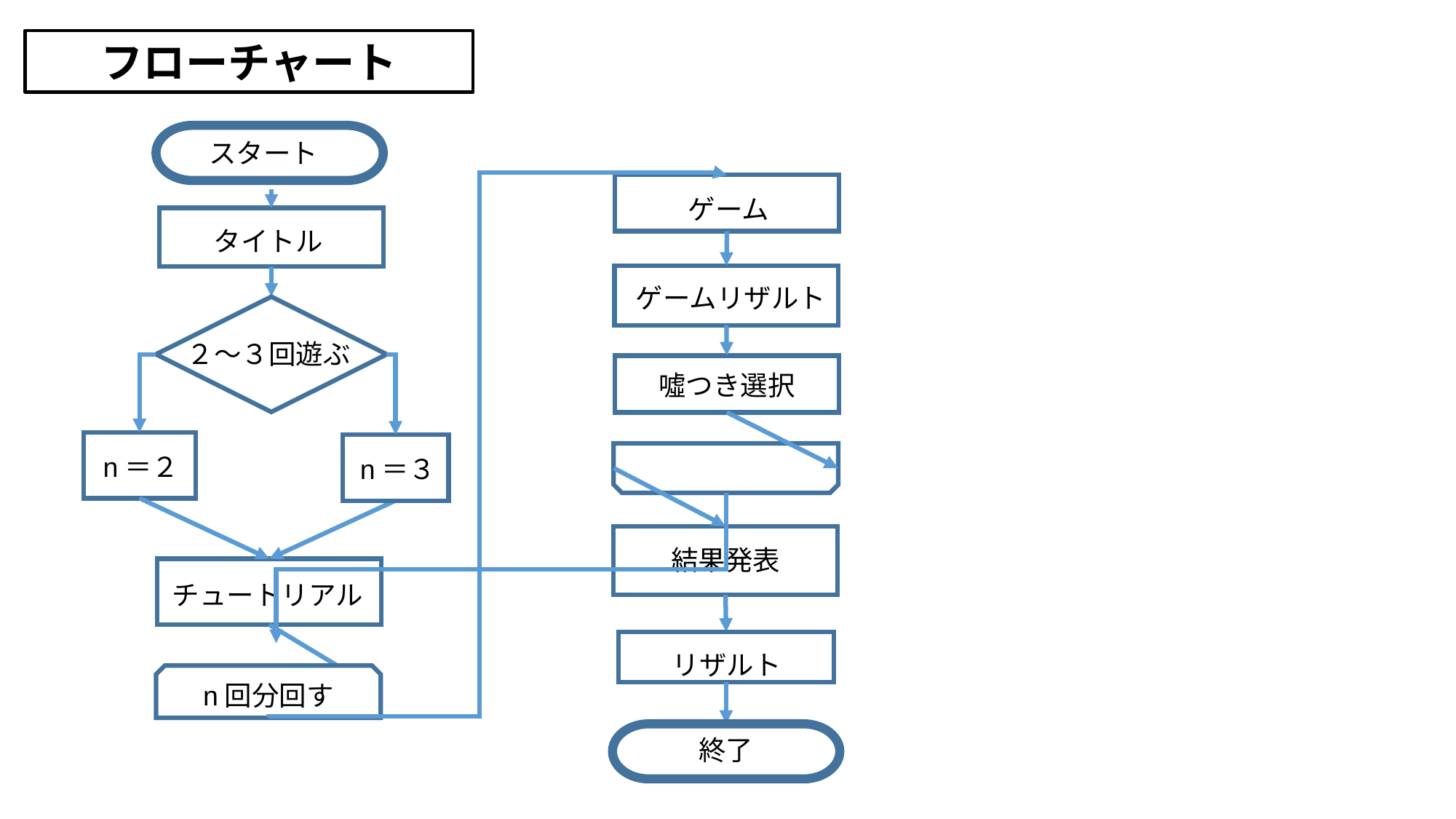

フローチャート

スタート

ゲーム

タイトル

ゲームリザルト

２～３回遊ぶ

噓つき選択

n＝２
n＝３

結果発表

チュートリアル

リザルト

n回分回す

終了